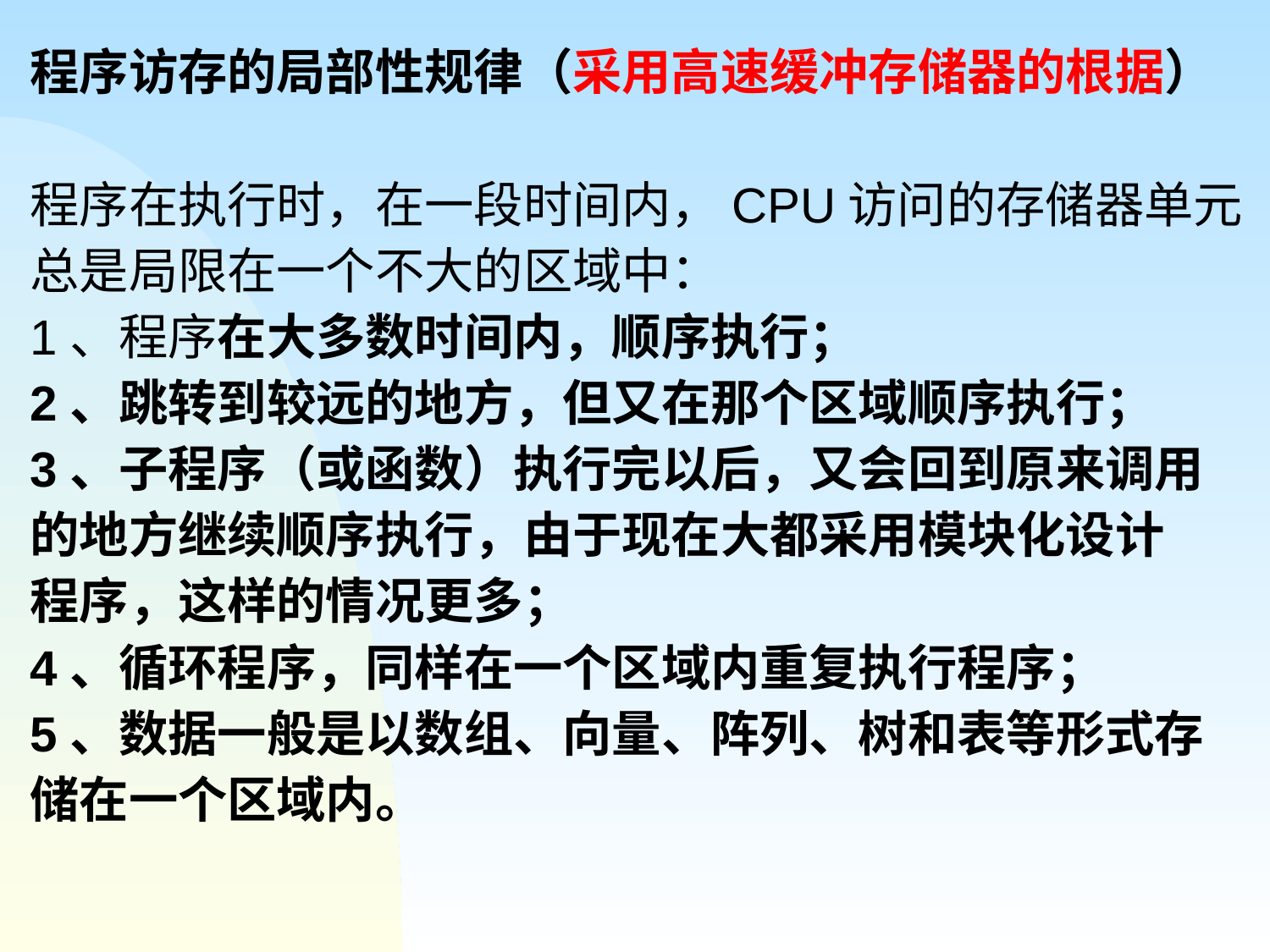

程序访存的局部性规律（采用高速缓冲存储器的根据）

程序在执行时，在一段时间内，CPU访问的存储器单元
总是局限在一个不大的区域中：
1、程序在大多数时间内，顺序执行；
2、跳转到较远的地方，但又在那个区域顺序执行；
3、子程序（或函数）执行完以后，又会回到原来调用
的地方继续顺序执行，由于现在大都采用模块化设计
程序，这样的情况更多；
4、循环程序，同样在一个区域内重复执行程序；
5、数据一般是以数组、向量、阵列、树和表等形式存
储在一个区域内。
70